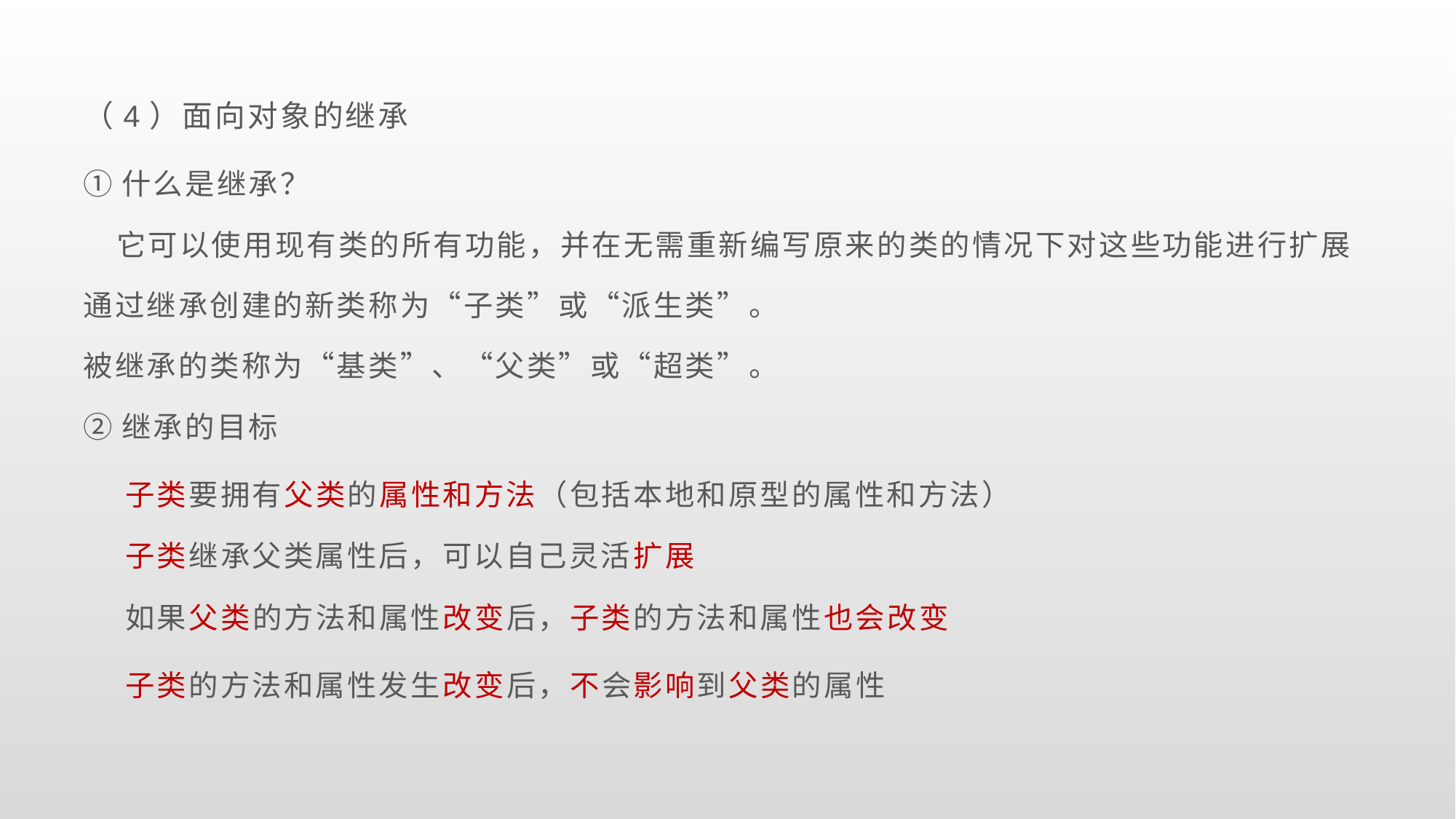

# （4）面向对象的继承
①什么是继承？
   它可以使用现有类的所有功能，并在无需重新编写原来的类的情况下对这些功能进行扩展
通过继承创建的新类称为“子类”或“派生类”。
被继承的类称为“基类”、“父类”或“超类”。
②继承的目标
    子类要拥有父类的属性和方法（包括本地和原型的属性和方法）
    子类继承父类属性后，可以自己灵活扩展
    如果父类的方法和属性改变后，子类的方法和属性也会改变
    子类的方法和属性发生改变后，不会影响到父类的属性